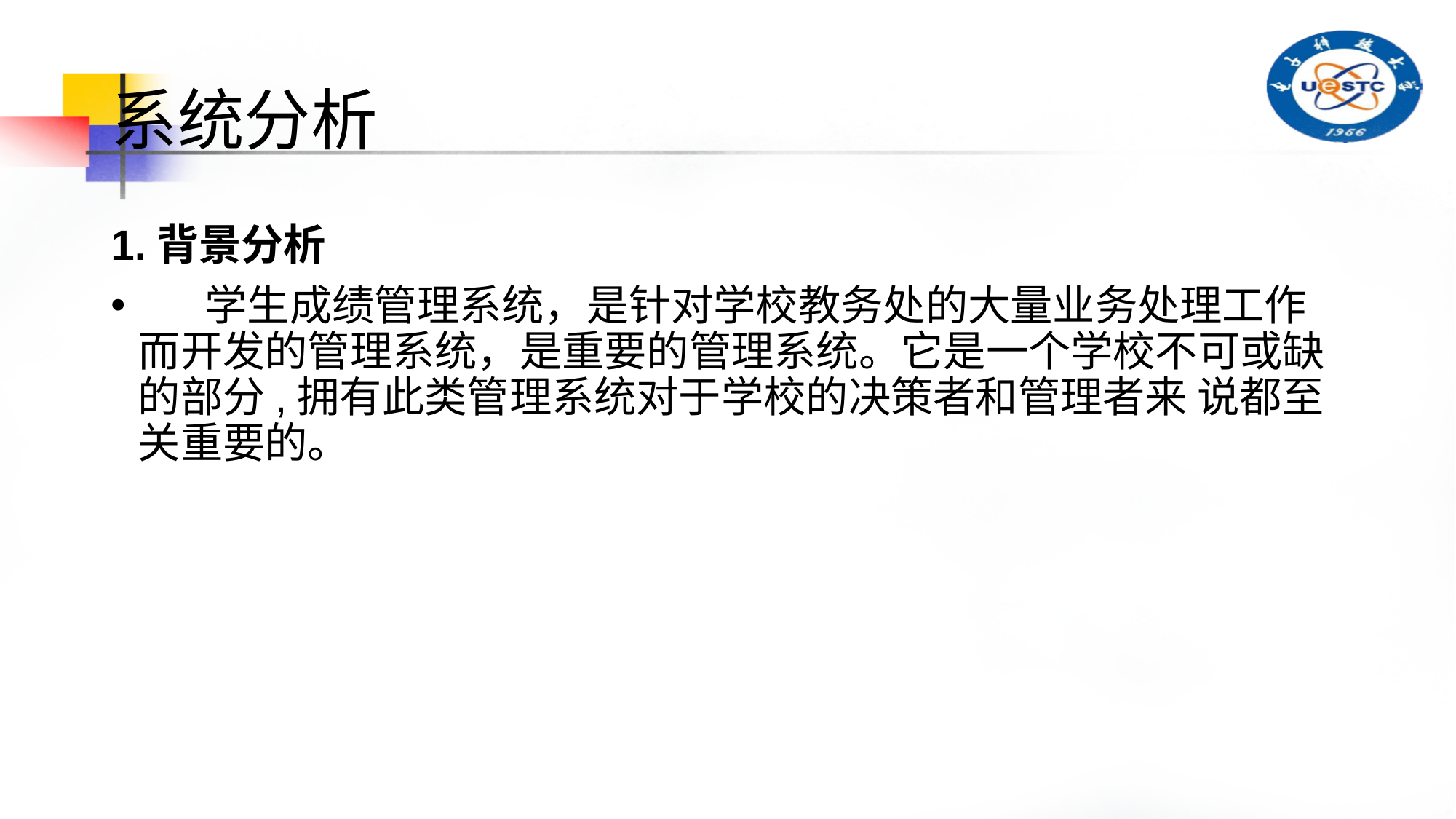

# 系统分析
1.背景分析
      学生成绩管理系统，是针对学校教务处的大量业务处理工作而开发的管理系统，是重要的管理系统。它是一个学校不可或缺的部分,拥有此类管理系统对于学校的决策者和管理者来 说都至关重要的。